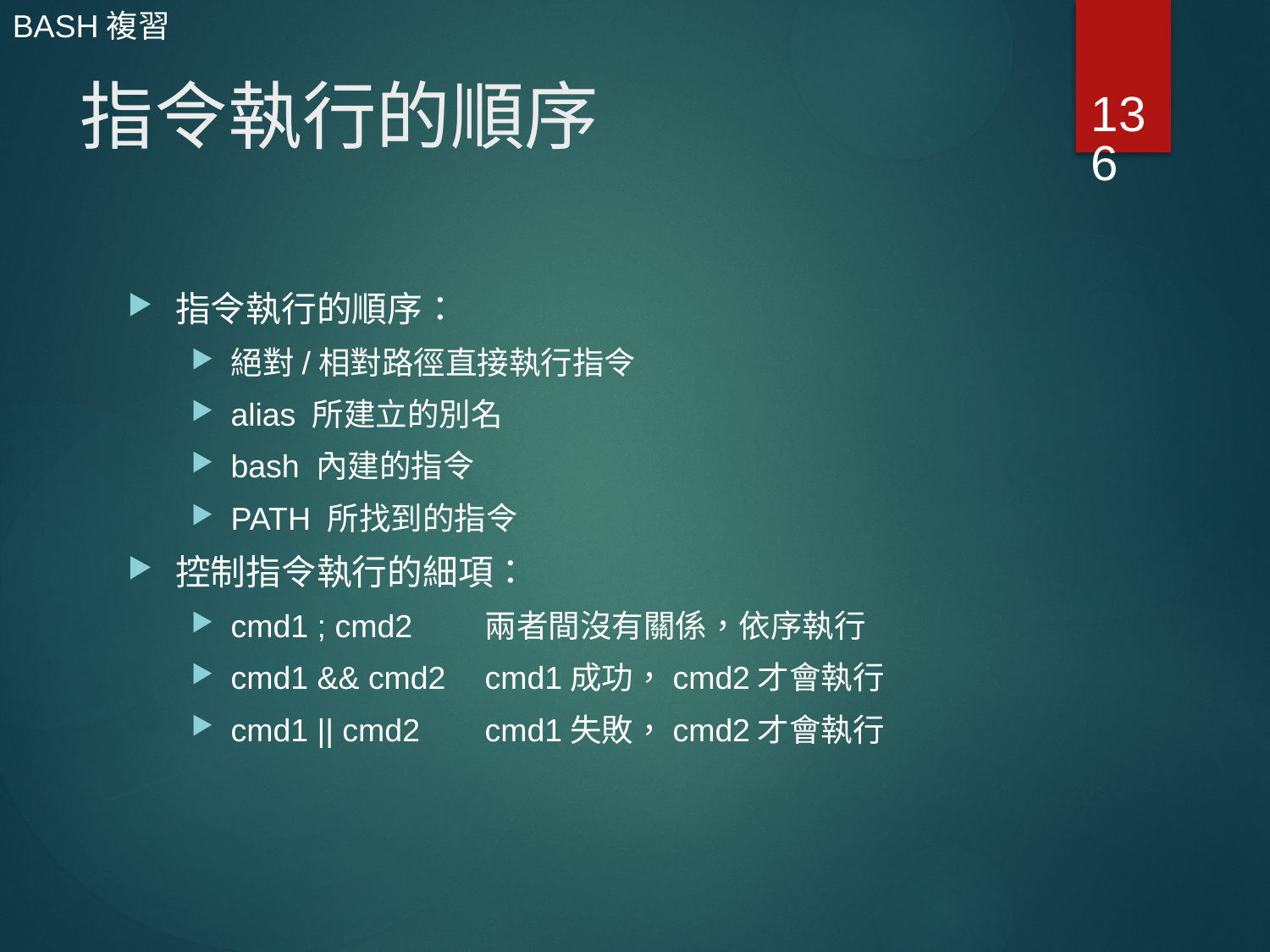

BASH複習
136
# 指令執行的順序
指令執行的順序：
絕對/相對路徑直接執行指令
alias 所建立的別名
bash 內建的指令
PATH 所找到的指令
控制指令執行的細項：
cmd1 ; cmd2	兩者間沒有關係，依序執行
cmd1 && cmd2	cmd1成功，cmd2才會執行
cmd1 || cmd2	cmd1失敗，cmd2才會執行